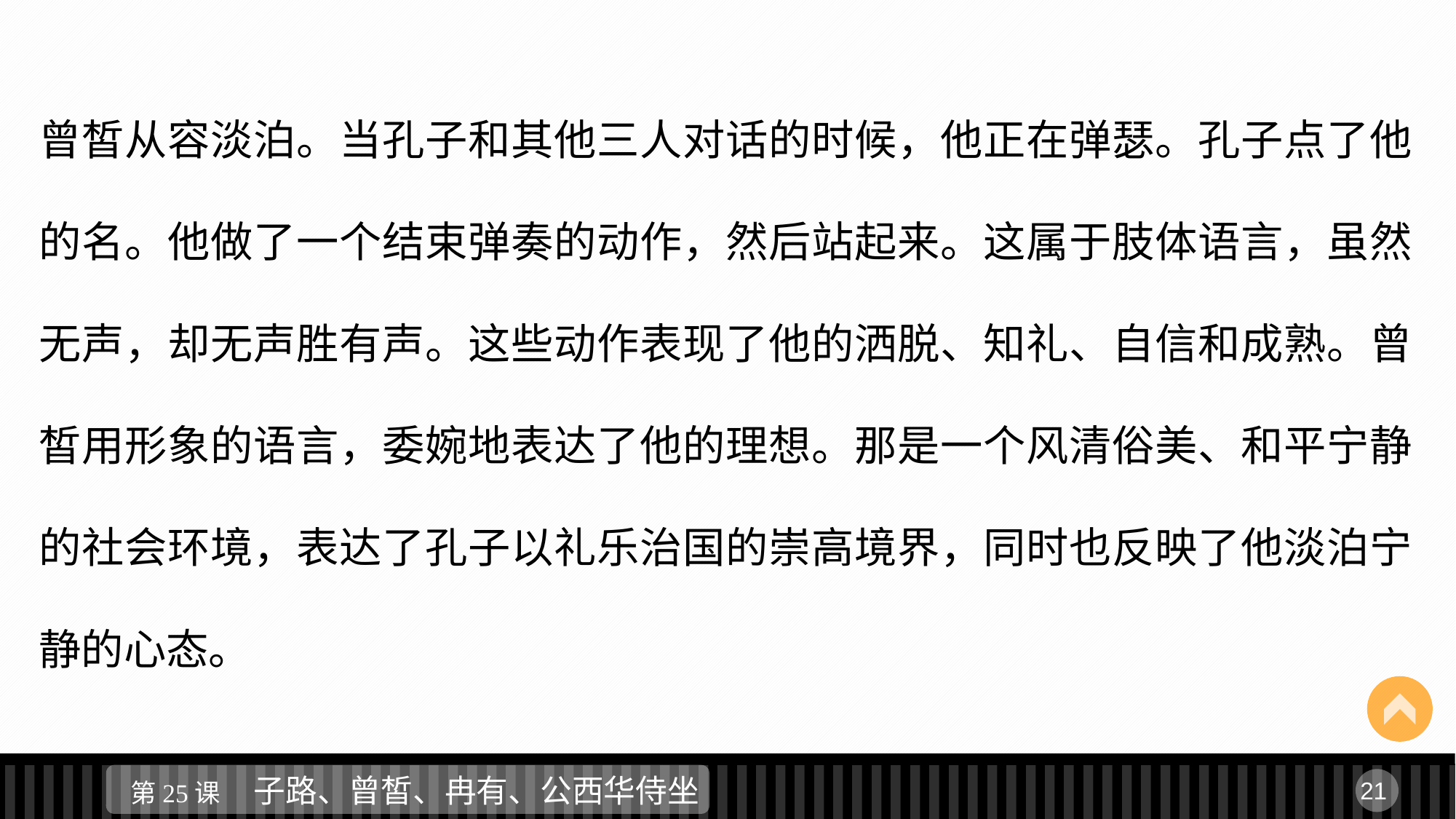

曾皙从容淡泊。当孔子和其他三人对话的时候，他正在弹瑟。孔子点了他的名。他做了一个结束弹奏的动作，然后站起来。这属于肢体语言，虽然无声，却无声胜有声。这些动作表现了他的洒脱、知礼、自信和成熟。曾皙用形象的语言，委婉地表达了他的理想。那是一个风清俗美、和平宁静的社会环境，表达了孔子以礼乐治国的崇高境界，同时也反映了他淡泊宁静的心态。